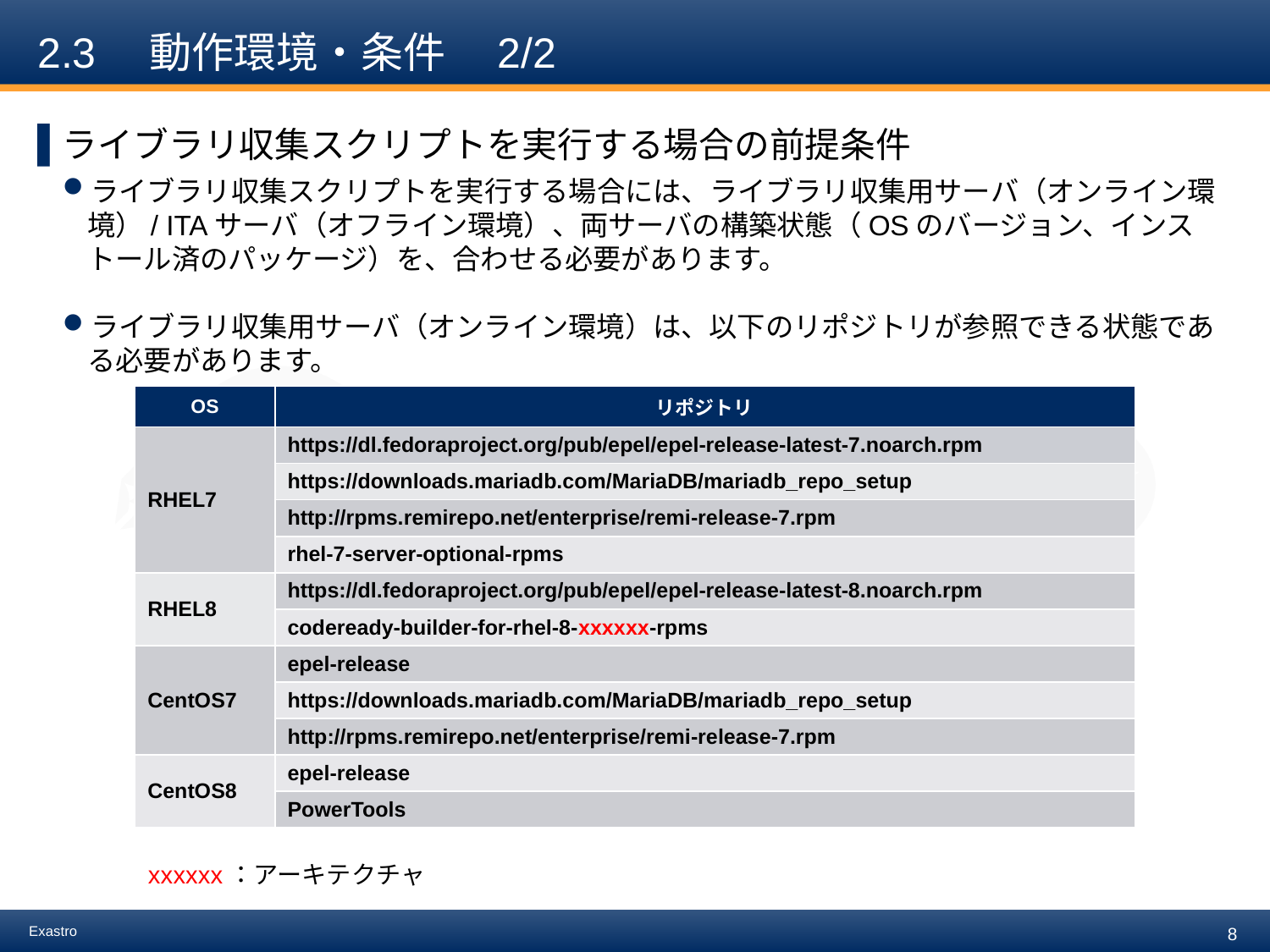

# 2.3　動作環境・条件　2/2
ライブラリ収集スクリプトを実行する場合の前提条件
ライブラリ収集スクリプトを実行する場合には、ライブラリ収集用サーバ（オンライン環境）/ ITAサーバ（オフライン環境）、両サーバの構築状態（OSのバージョン、インストール済のパッケージ）を、合わせる必要があります。

ライブラリ収集用サーバ（オンライン環境）は、以下のリポジトリが参照できる状態である必要があります。
| OS | リポジトリ |
| --- | --- |
| RHEL7 | https://dl.fedoraproject.org/pub/epel/epel-release-latest-7.noarch.rpm |
|  | https://downloads.mariadb.com/MariaDB/mariadb\_repo\_setup |
|  | http://rpms.remirepo.net/enterprise/remi-release-7.rpm |
|  | rhel-7-server-optional-rpms |
| RHEL8 | https://dl.fedoraproject.org/pub/epel/epel-release-latest-8.noarch.rpm |
|  | codeready-builder-for-rhel-8-xxxxxx-rpms |
| CentOS7 | epel-release |
|  | https://downloads.mariadb.com/MariaDB/mariadb\_repo\_setup |
|  | http://rpms.remirepo.net/enterprise/remi-release-7.rpm |
| CentOS8 | epel-release |
|  | PowerTools |
xxxxxx：アーキテクチャ